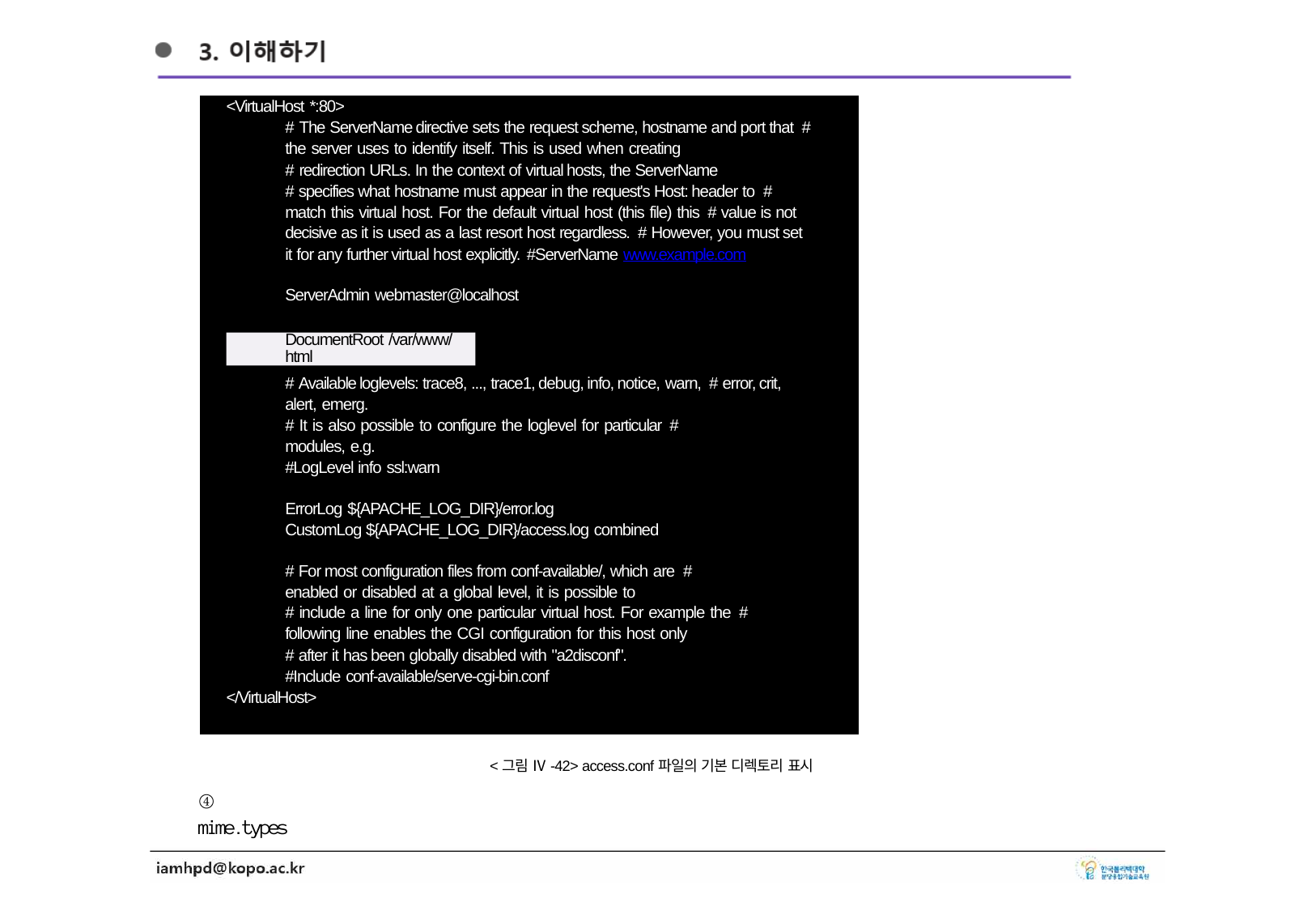

<VirtualHost *:80>
# The ServerName directive sets the request scheme, hostname and port that  # the server uses to identify itself. This is used when creating
# redirection URLs. In the context of virtual hosts, the ServerName
# specifies what hostname must appear in the request's Host: header to  # match this virtual host. For the default virtual host (this file) this  # value is not decisive as it is used as a last resort host regardless.  # However, you must set it for any further virtual host explicitly.  #ServerName www.example.com

ServerAdmin webmaster@localhost

DocumentRoot /var/www/html
# Available loglevels: trace8, ..., trace1, debug, info, notice, warn,  # error, crit, alert, emerg.
# It is also possible to configure the loglevel for particular  # modules, e.g.
#LogLevel info ssl:warn

ErrorLog ${APACHE_LOG_DIR}/error.log
CustomLog ${APACHE_LOG_DIR}/access.log combined

# For most configuration files from conf-available/, which are  # enabled or disabled at a global level, it is possible to
# include a line for only one particular virtual host. For example the  # following line enables the CGI configuration for this host only
# after it has been globally disabled with "a2disconf".  #Include conf-available/serve-cgi-bin.conf
</VirtualHost>

<그림 Ⅳ-42> access.conf파일의 기본 디렉토리 표시
④ mime.types